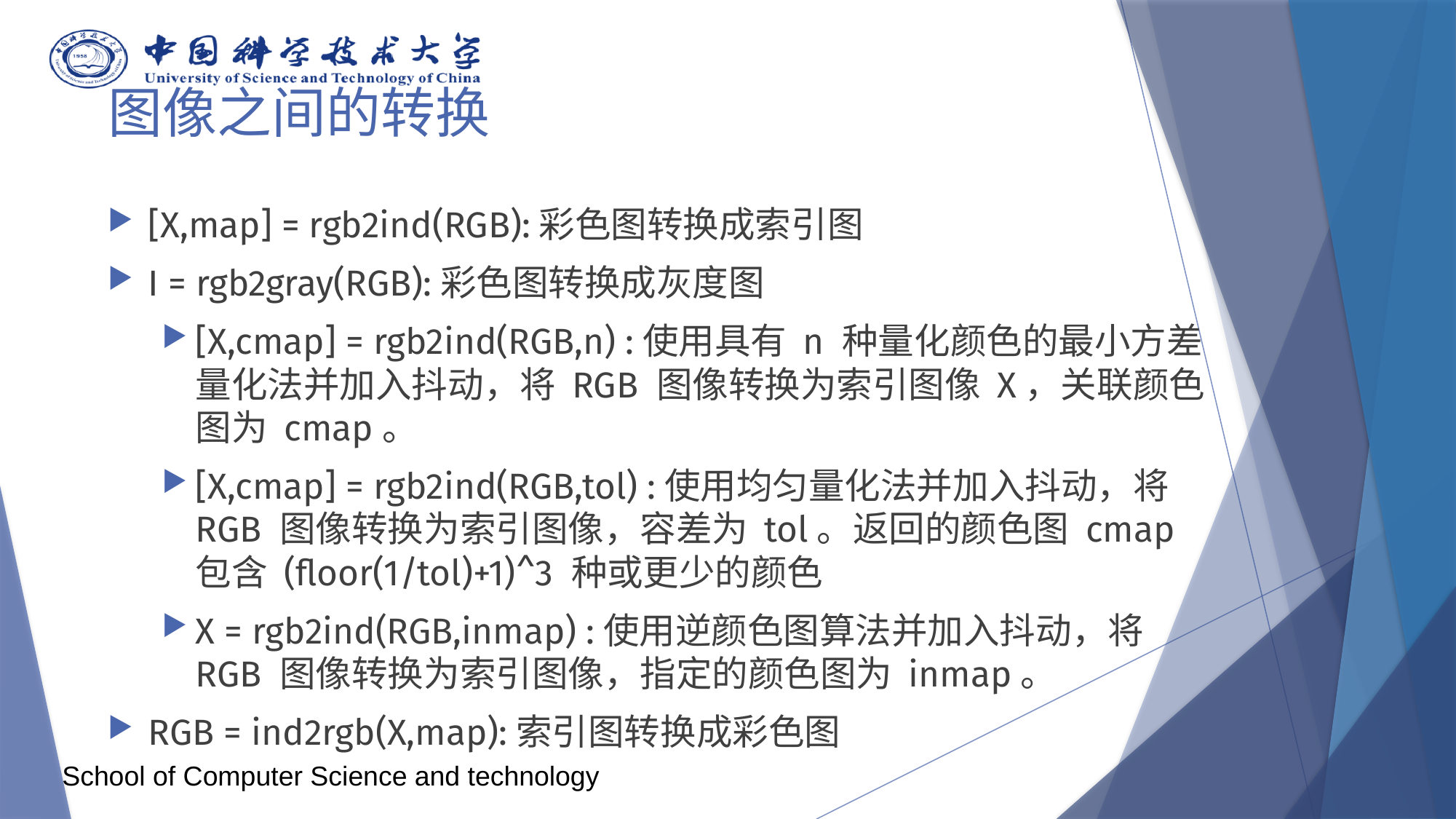

# 图像之间的转换
[X,map] = rgb2ind(RGB):彩色图转换成索引图
I = rgb2gray(RGB):彩色图转换成灰度图
[X,cmap] = rgb2ind(RGB,n) :使用具有 n 种量化颜色的最小方差量化法并加入抖动，将 RGB 图像转换为索引图像 X，关联颜色图为 cmap。
[X,cmap] = rgb2ind(RGB,tol) :使用均匀量化法并加入抖动，将 RGB 图像转换为索引图像，容差为 tol。返回的颜色图 cmap 包含 (floor(1/tol)+1)^3 种或更少的颜色
X = rgb2ind(RGB,inmap) :使用逆颜色图算法并加入抖动，将 RGB 图像转换为索引图像，指定的颜色图为 inmap。
RGB = ind2rgb(X,map):索引图转换成彩色图